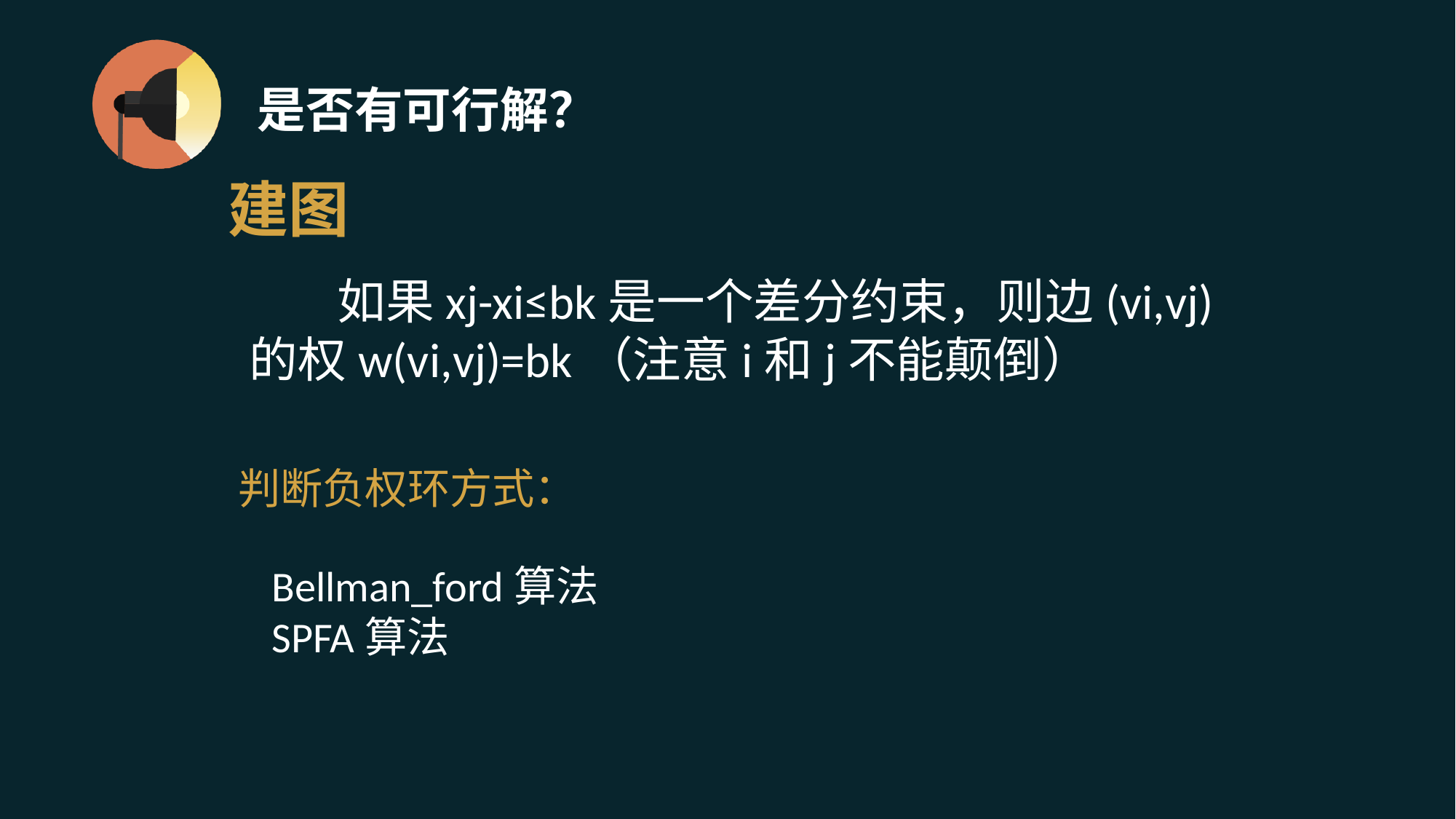

# 是否有可行解？
建图
       如果xj-xi≤bk是一个差分约束，则边(vi,vj)的权w(vi,vj)=bk（注意i和j不能颠倒）
判断负权环方式：
Bellman_ford算法
SPFA算法